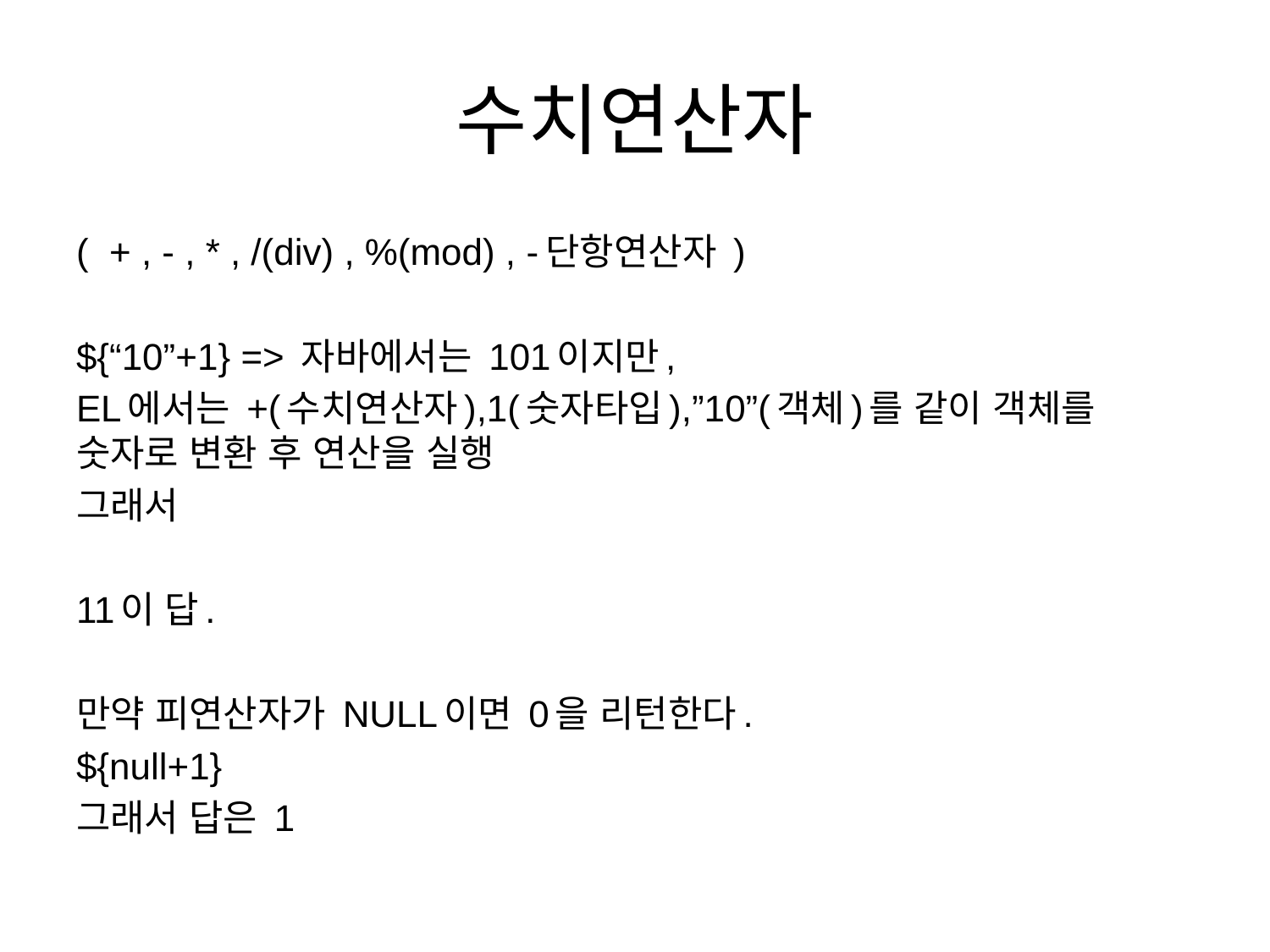

# 수치연산자
(  + , - , * , /(div) , %(mod) , -단항연산자 )

${“10”+1} => 자바에서는 101이지만,
EL에서는 +(수치연산자),1(숫자타입),”10”(객체)를 같이 객체를 숫자로 변환 후 연산을 실행
그래서

11이 답.

만약 피연산자가 NULL이면 0을 리턴한다.
${null+1}
그래서 답은 1